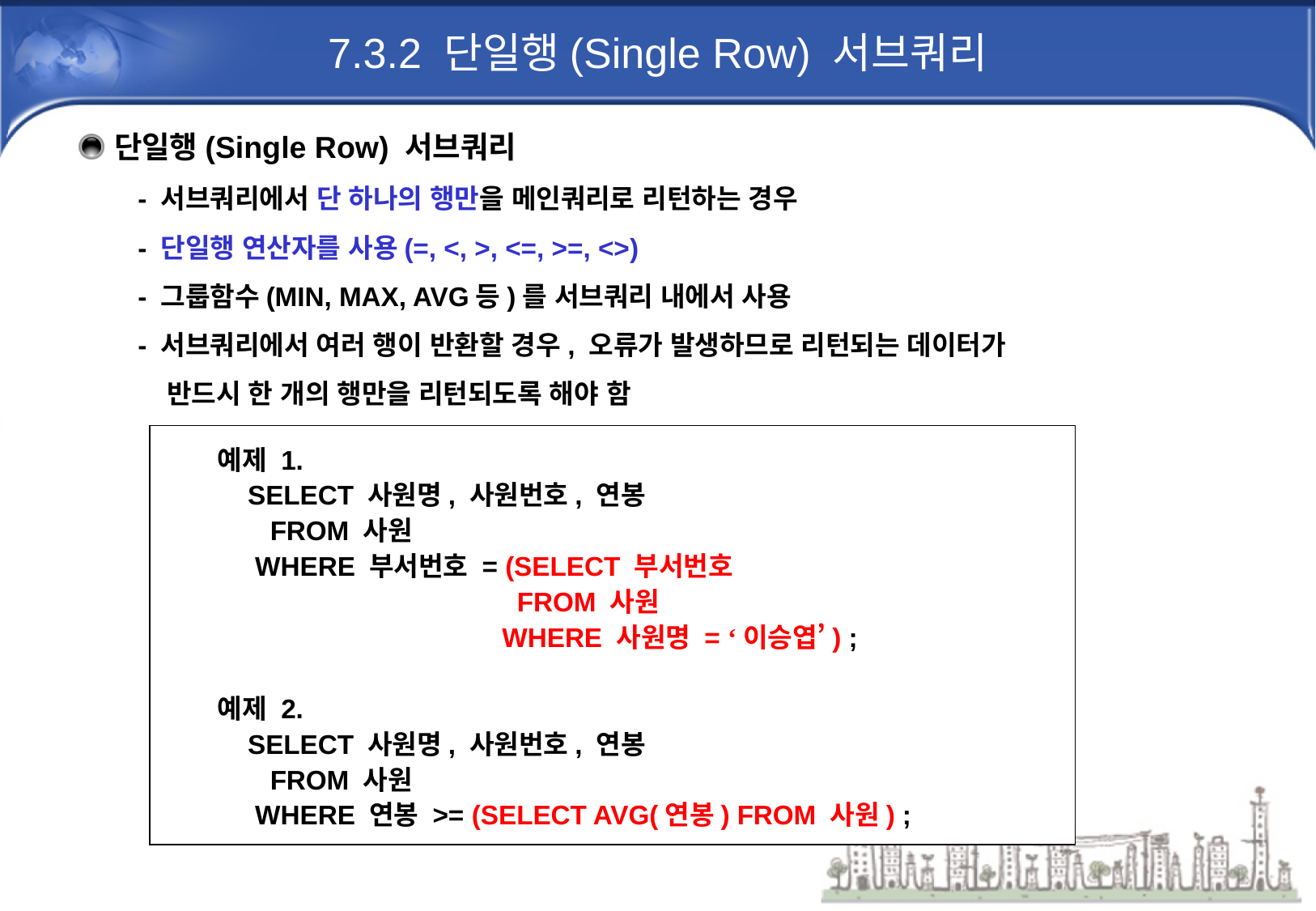

# 7.3.2 단일행(Single Row) 서브쿼리
단일행(Single Row) 서브쿼리
- 서브쿼리에서 단 하나의 행만을 메인쿼리로 리턴하는 경우
- 단일행 연산자를 사용(=, <, >, <=, >=, <>)
- 그룹함수(MIN, MAX, AVG등)를 서브쿼리 내에서 사용
- 서브쿼리에서 여러 행이 반환할 경우, 오류가 발생하므로 리턴되는 데이터가
   반드시 한 개의 행만을 리턴되도록 해야 함
예제 1.
    SELECT 사원명, 사원번호, 연봉
       FROM 사원
     WHERE 부서번호 = (SELECT 부서번호
                                        FROM 사원
                                      WHERE 사원명 = ‘이승엽’) ;

예제 2.
    SELECT 사원명, 사원번호, 연봉
       FROM 사원
     WHERE 연봉 >= (SELECT AVG(연봉) FROM 사원) ;